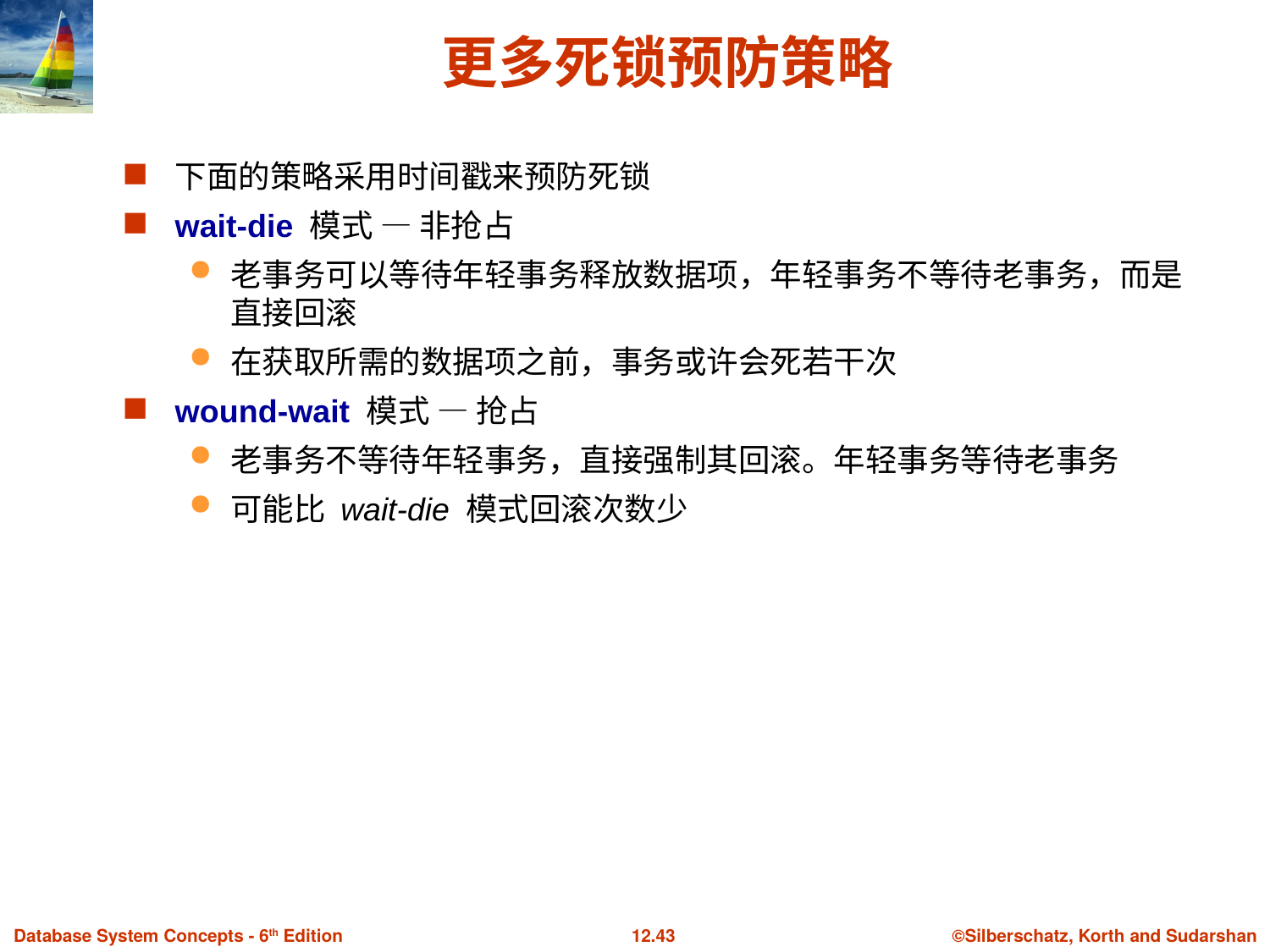

# 更多死锁预防策略
下面的策略采用时间戳来预防死锁
wait-die 模式 — 非抢占
老事务可以等待年轻事务释放数据项，年轻事务不等待老事务，而是直接回滚
在获取所需的数据项之前，事务或许会死若干次
wound-wait 模式 — 抢占
老事务不等待年轻事务，直接强制其回滚。年轻事务等待老事务
可能比 wait-die 模式回滚次数少